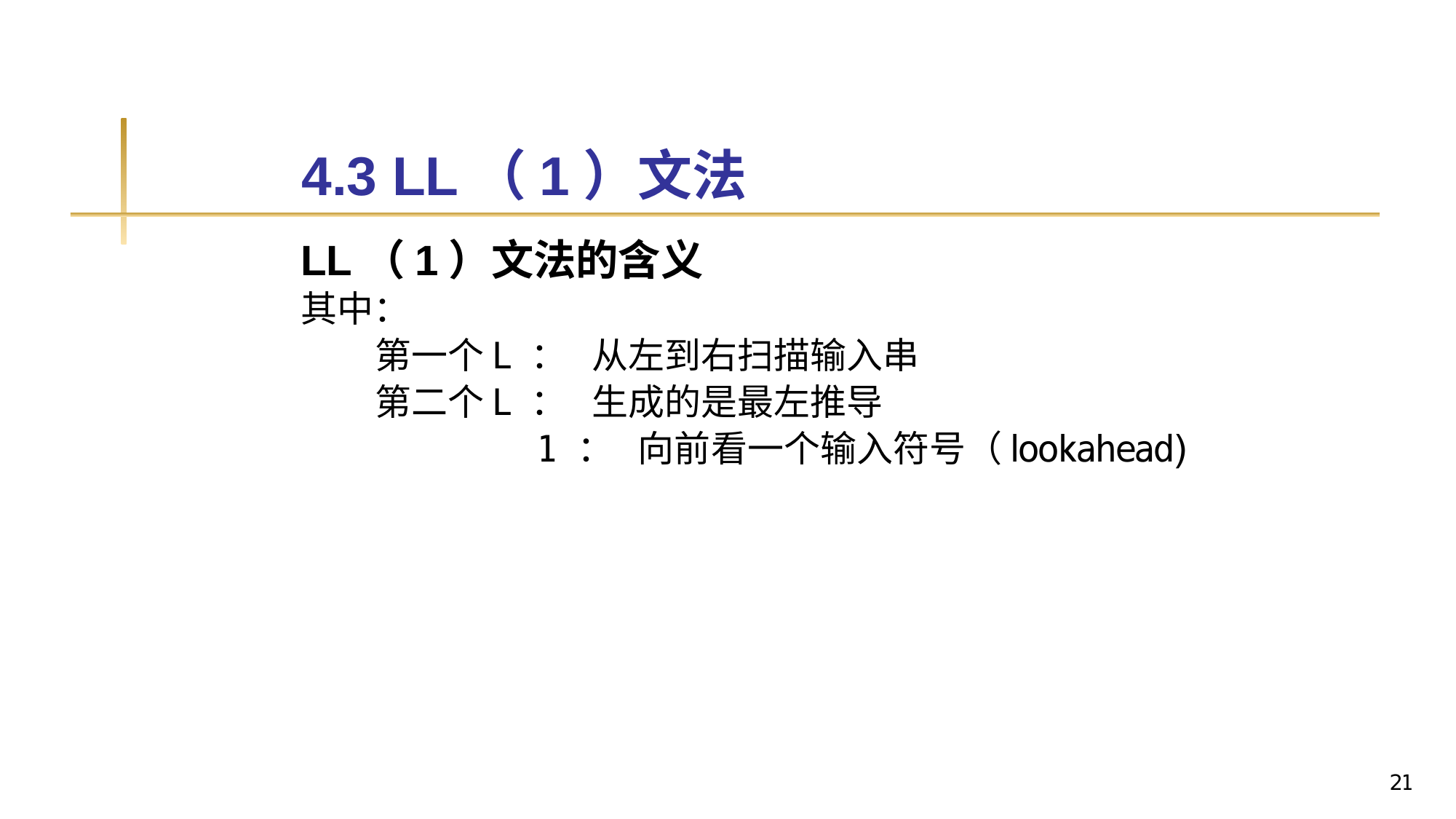

# 4.3 LL（1）文法
LL（1）文法的含义
其中：
        第一个L ：   从左到右扫描输入串
        第二个L ：   生成的是最左推导
                     1 ：   向前看一个输入符号（lookahead)

21